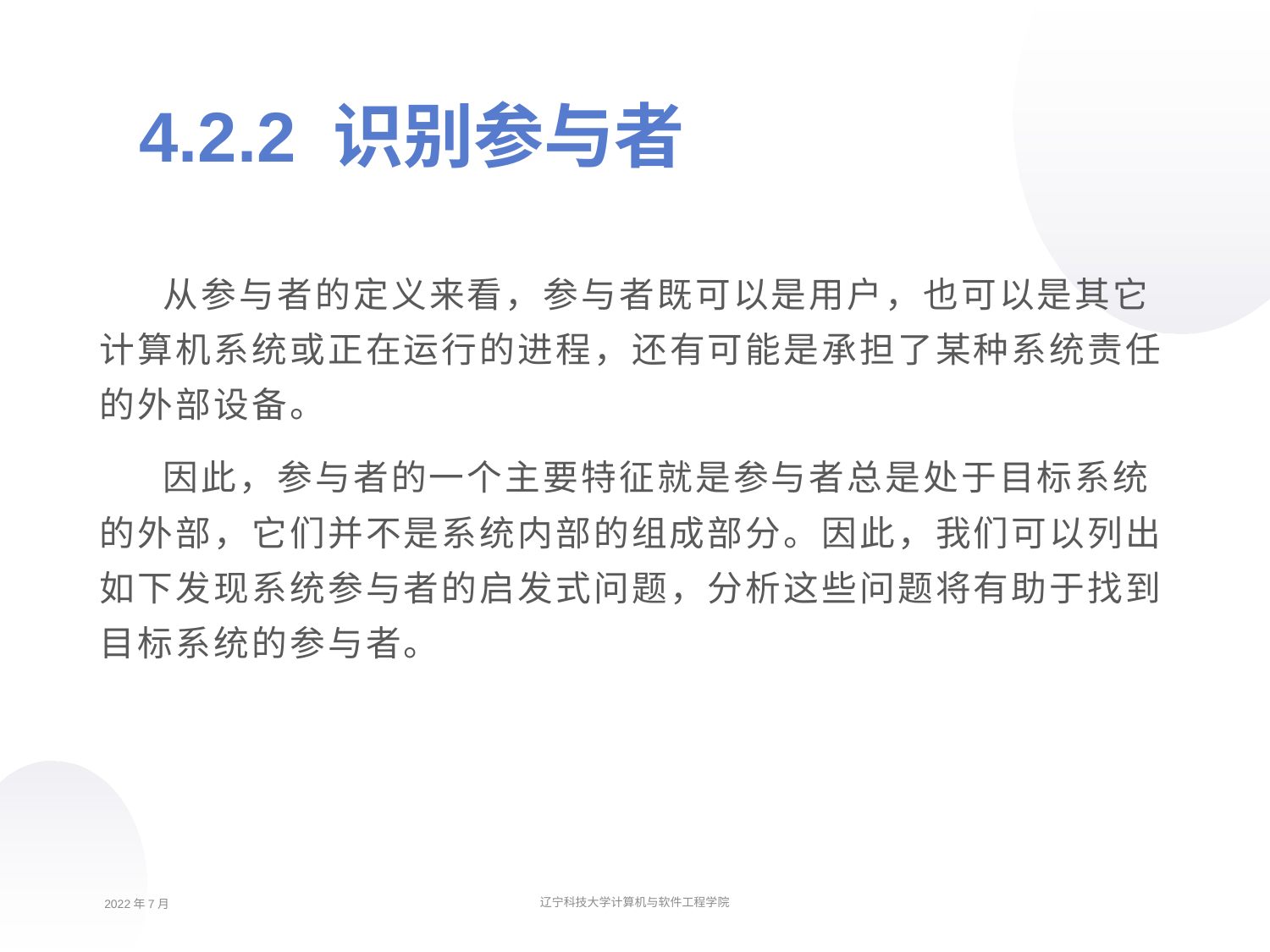

4.2.2 识别参与者
从参与者的定义来看，参与者既可以是用户，也可以是其它计算机系统或正在运行的进程，还有可能是承担了某种系统责任的外部设备。
因此，参与者的一个主要特征就是参与者总是处于目标系统的外部，它们并不是系统内部的组成部分。因此，我们可以列出如下发现系统参与者的启发式问题，分析这些问题将有助于找到目标系统的参与者。

2022年7月
辽宁科技大学计算机与软件工程学院
15